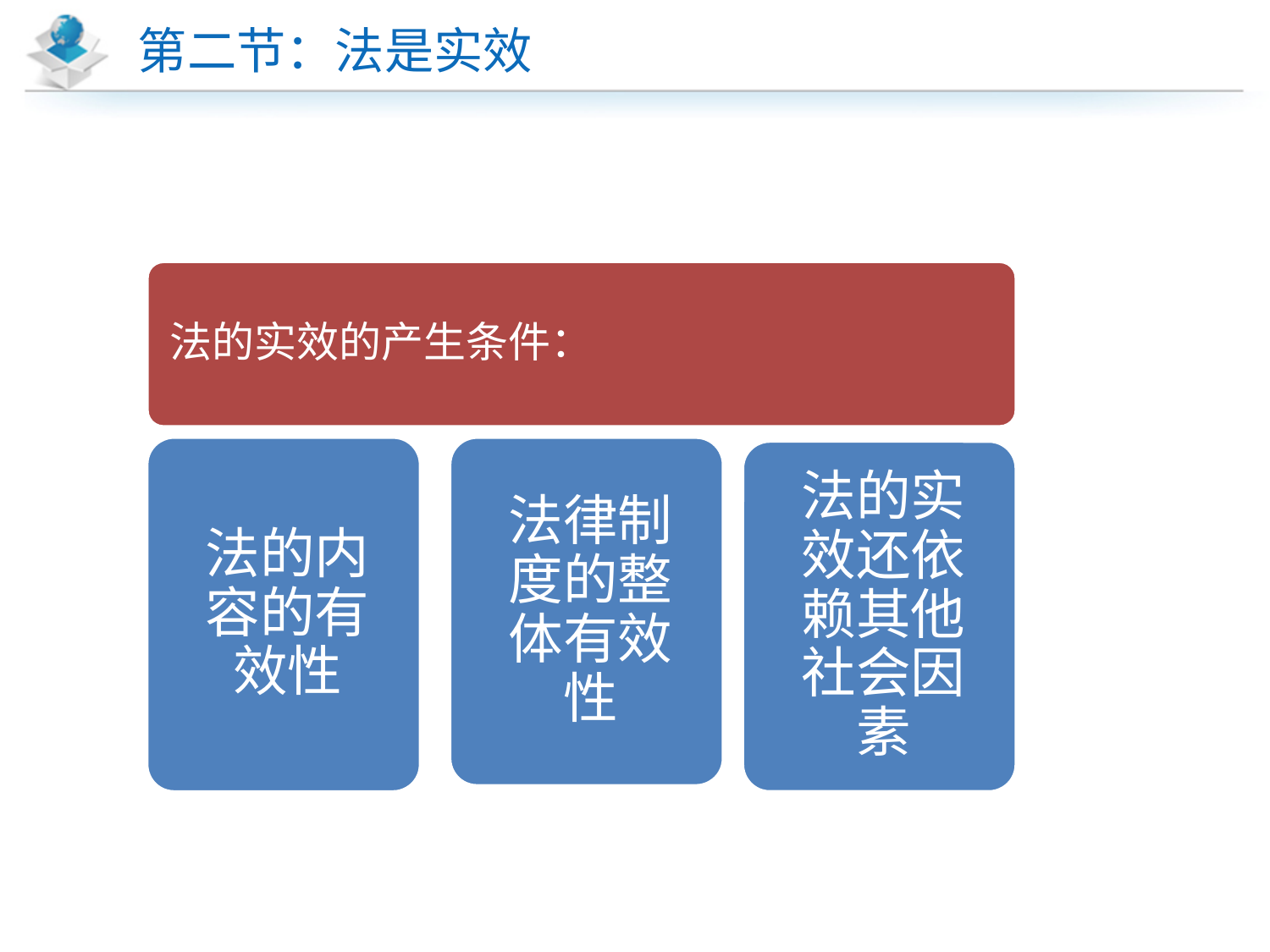

# 第二节：法是实效
法的实效的产生条件：
法的内容的有效性
法律制度的整体有效性
法的实效还依赖其他社会因素